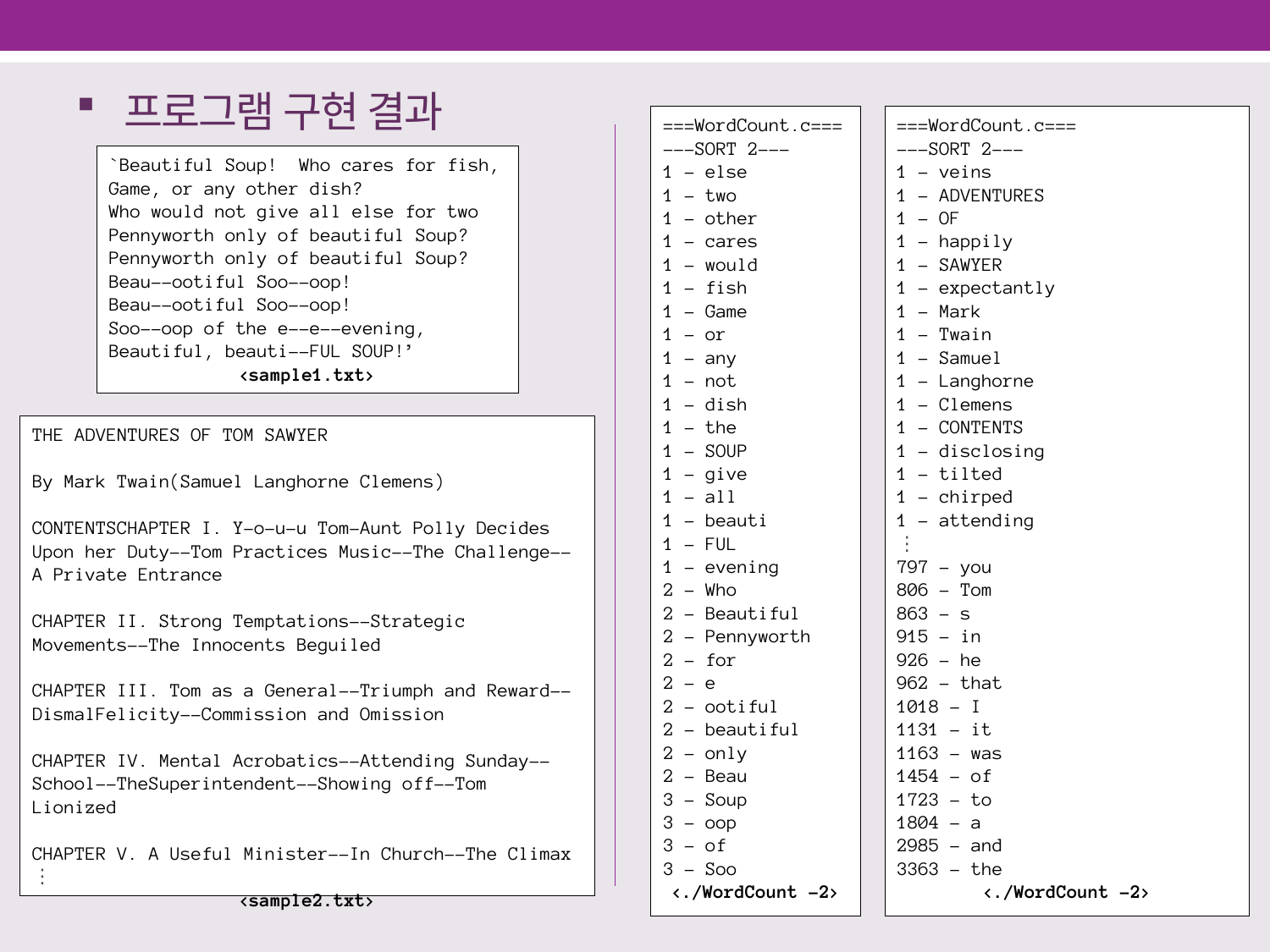

# 프로그램 구현 결과
===WordCount.c===
---SORT 2---
1 - else
1 - two
1 - other
1 - cares
1 - would
1 - fish
1 - Game
1 - or
1 - any
1 - not
1 - dish
1 - the
1 - SOUP
1 - give
1 - all
1 - beauti
1 - FUL
1 - evening
2 - Who
2 - Beautiful
2 - Pennyworth
2 - for
2 - e
2 - ootiful
2 - beautiful
2 - only
2 - Beau
3 - Soup
3 - oop
3 - of
3 - Soo
<./WordCount -2>
===WordCount.c===
---SORT 2---
1 - veins
1 - ADVENTURES
1 - OF
1 - happily
1 - SAWYER
1 - expectantly
1 - Mark
1 - Twain
1 - Samuel
1 - Langhorne
1 - Clemens
1 - CONTENTS
1 - disclosing
1 - tilted
1 - chirped
1 - attending
⋮
797 - you
806 - Tom
863 - s
915 - in
926 - he
962 - that
1018 - I
1131 - it
1163 - was
1454 - of
1723 - to
1804 - a
2985 - and
3363 - the
<./WordCount -2>
`Beautiful Soup!  Who cares for fish,
Game, or any other dish?
Who would not give all else for two
Pennyworth only of beautiful Soup?
Pennyworth only of beautiful Soup?
Beau--ootiful Soo--oop!
Beau--ootiful Soo--oop!
Soo--oop of the e--e--evening,
Beautiful, beauti--FUL SOUP!’
<sample1.txt>
THE ADVENTURES OF TOM SAWYER

By Mark Twain(Samuel Langhorne Clemens)

CONTENTSCHAPTER I. Y-o-u-u Tom-Aunt Polly Decides Upon her Duty--Tom Practices Music--The Challenge--A Private Entrance

CHAPTER II. Strong Temptations--Strategic Movements--The Innocents Beguiled

CHAPTER III. Tom as a General--Triumph and Reward--DismalFelicity--Commission and Omission

CHAPTER IV. Mental Acrobatics--Attending Sunday--School--TheSuperintendent--Showing off--Tom Lionized

CHAPTER V. A Useful Minister--In Church--The Climax
⋮
<sample2.txt>